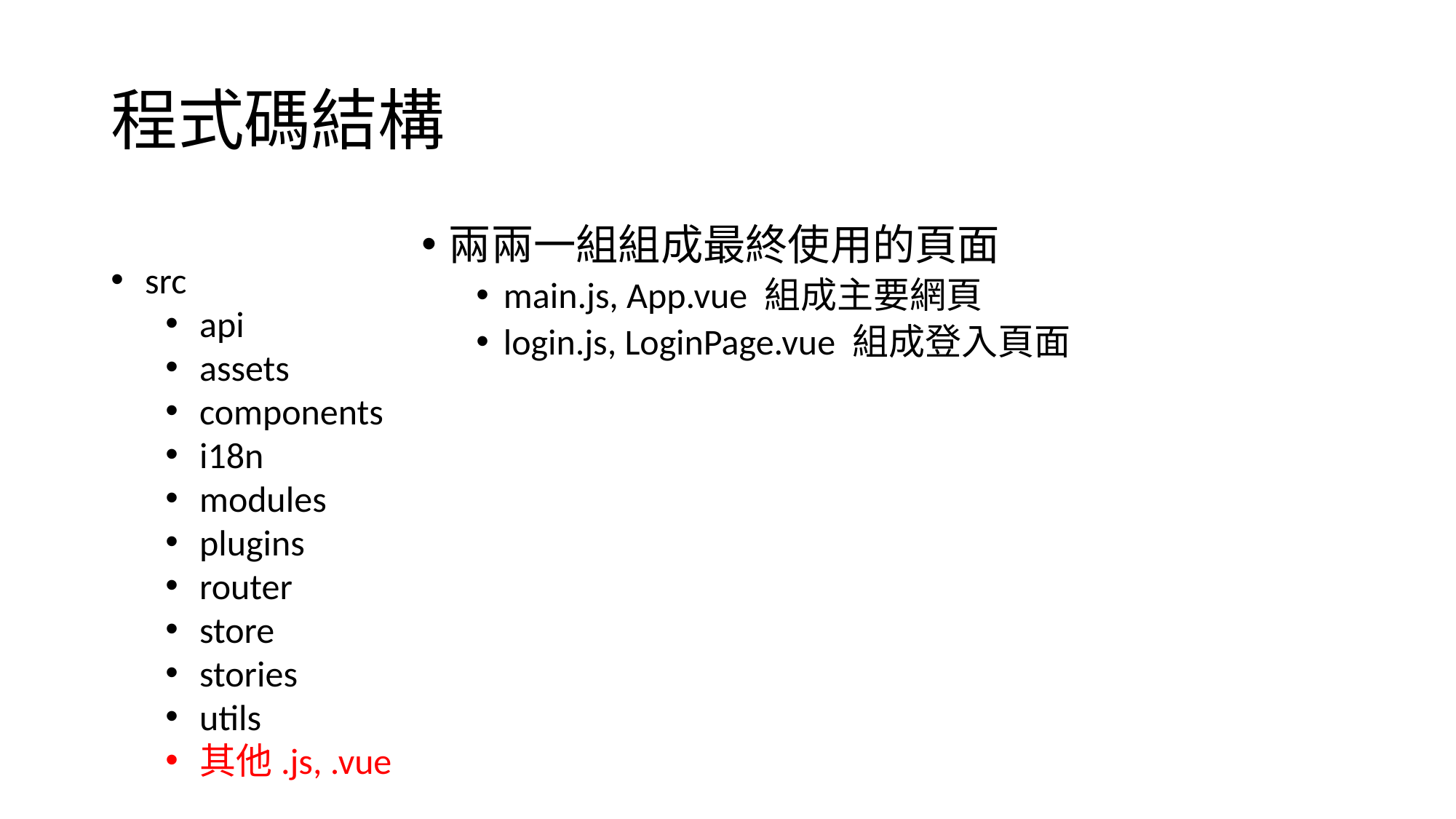

# 程式碼結構
兩兩一組組成最終使用的頁面
main.js, App.vue 組成主要網頁
login.js, LoginPage.vue 組成登入頁面
src
api
assets
components
i18n
modules
plugins
router
store
stories
utils
其他.js, .vue